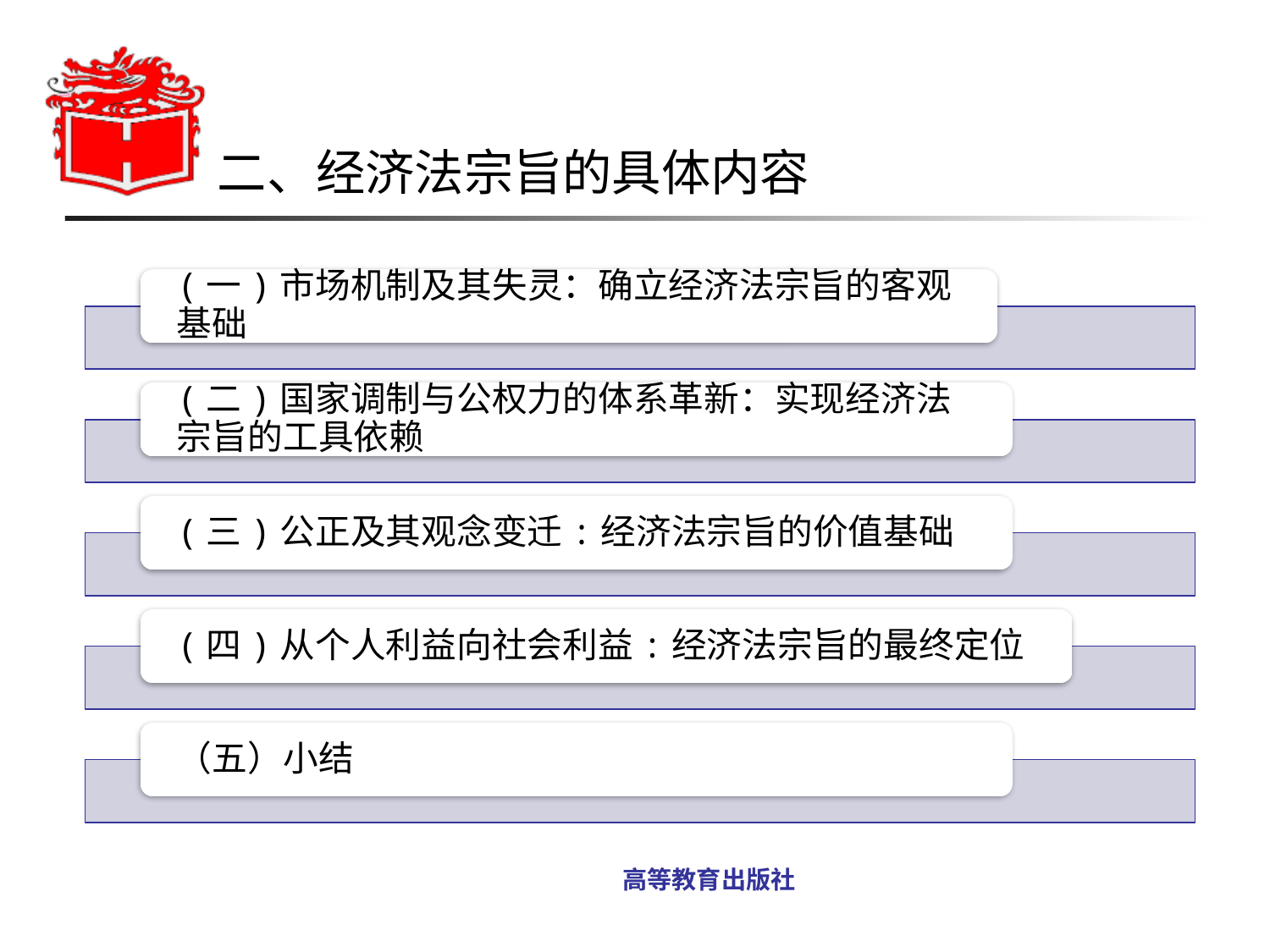

二、经济法宗旨的具体内容
(一)市场机制及其失灵：确立经济法宗旨的客观基础
(二)国家调制与公权力的体系革新：实现经济法宗旨的工具依赖
(三)公正及其观念变迁:经济法宗旨的价值基础
(四)从个人利益向社会利益:经济法宗旨的最终定位
（五）小结

高等教育出版社